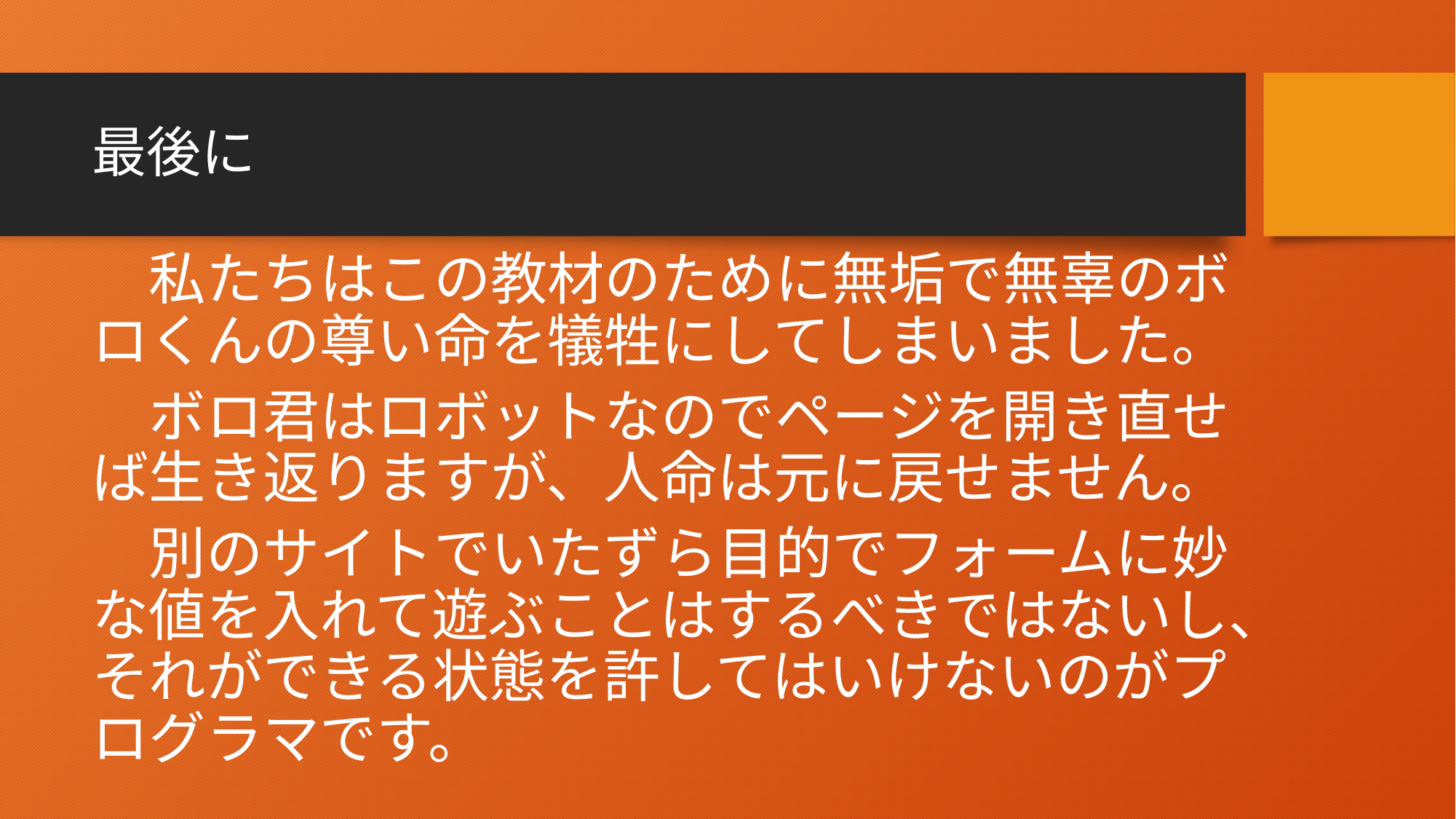

# 最後に
　私たちはこの教材のために無垢で無辜のボロくんの尊い命を犠牲にしてしまいました。
　ボロ君はロボットなのでページを開き直せば生き返りますが、人命は元に戻せません。
　別のサイトでいたずら目的でフォームに妙な値を入れて遊ぶことはするべきではないし、それができる状態を許してはいけないのがプログラマです。